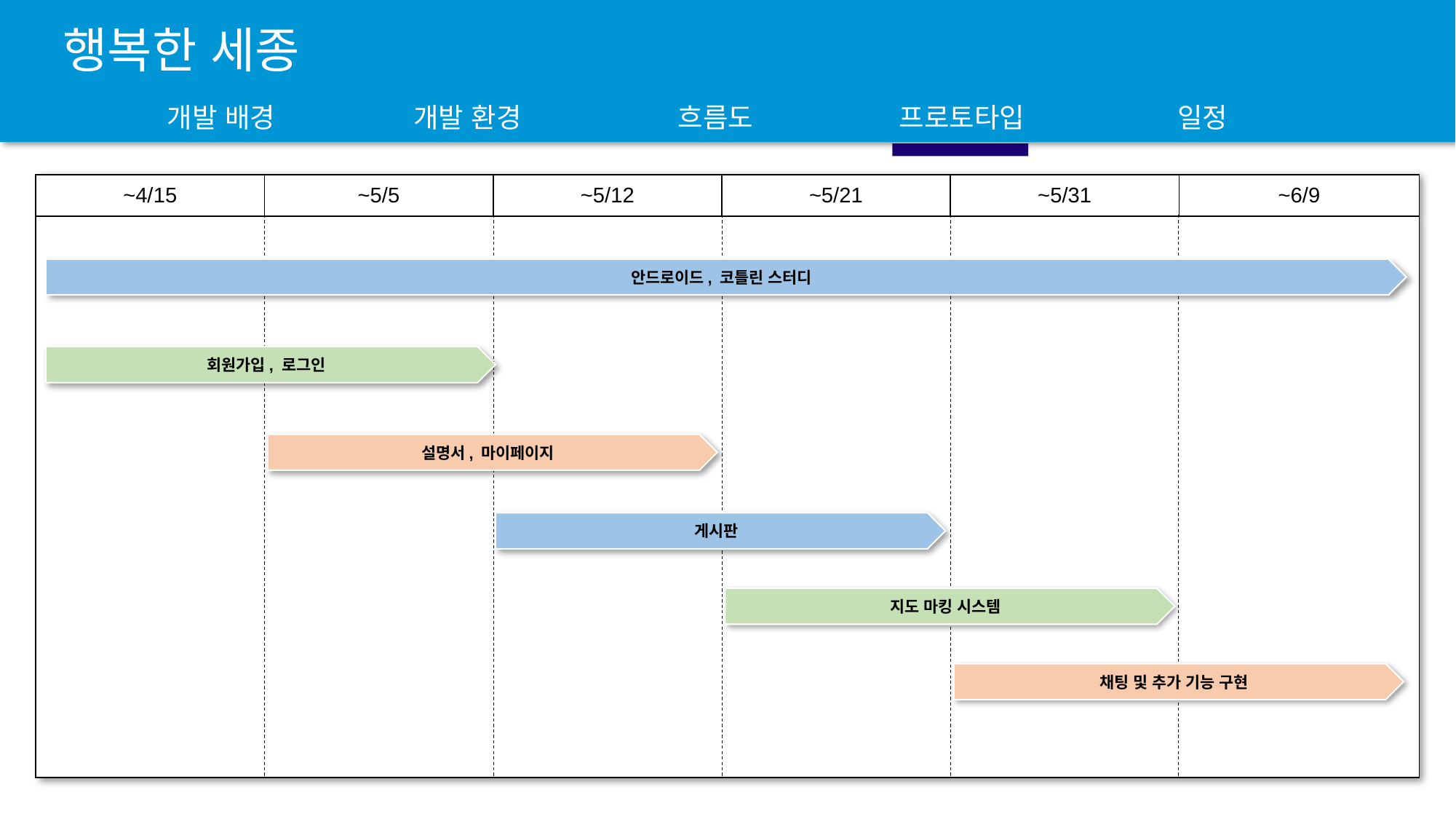

행복한 세종
개발 배경
개발 환경
흐름도
프로토타입
일정

| ~4/15 | ~5/5 | ~5/12 | ~5/21 | ~5/31 | ~6/9 |
| --- | --- | --- | --- | --- | --- |
|  |  |  |  |  |  |
안드로이드, 코틀린 스터디
회원가입, 로그인
설명서, 마이페이지
게시판
지도 마킹 시스템
채팅 및 추가 기능 구현